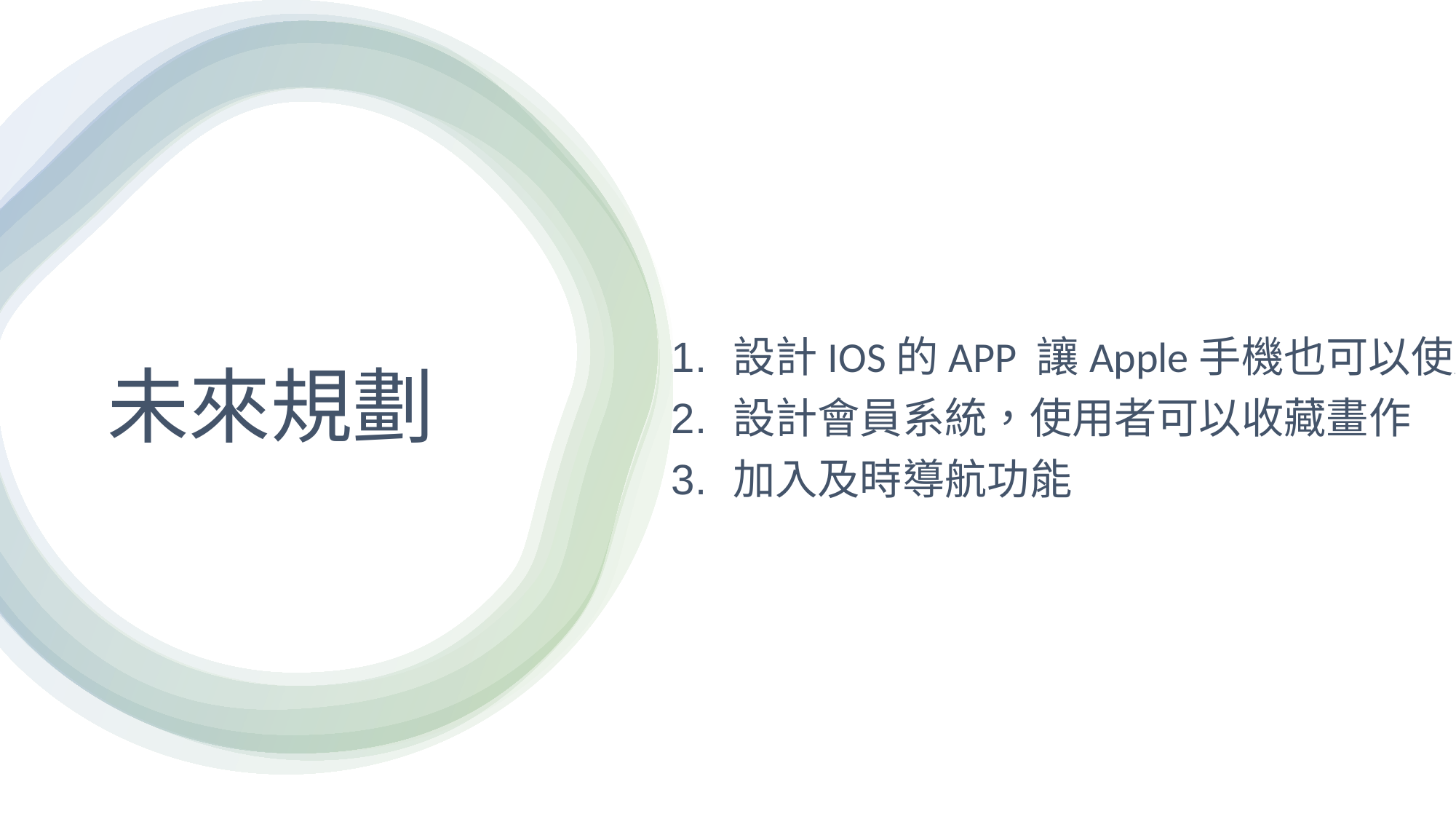

設計IOS的APP 讓Apple手機也可以使用
設計會員系統，使用者可以收藏畫作
加入及時導航功能
# 未來規劃
18